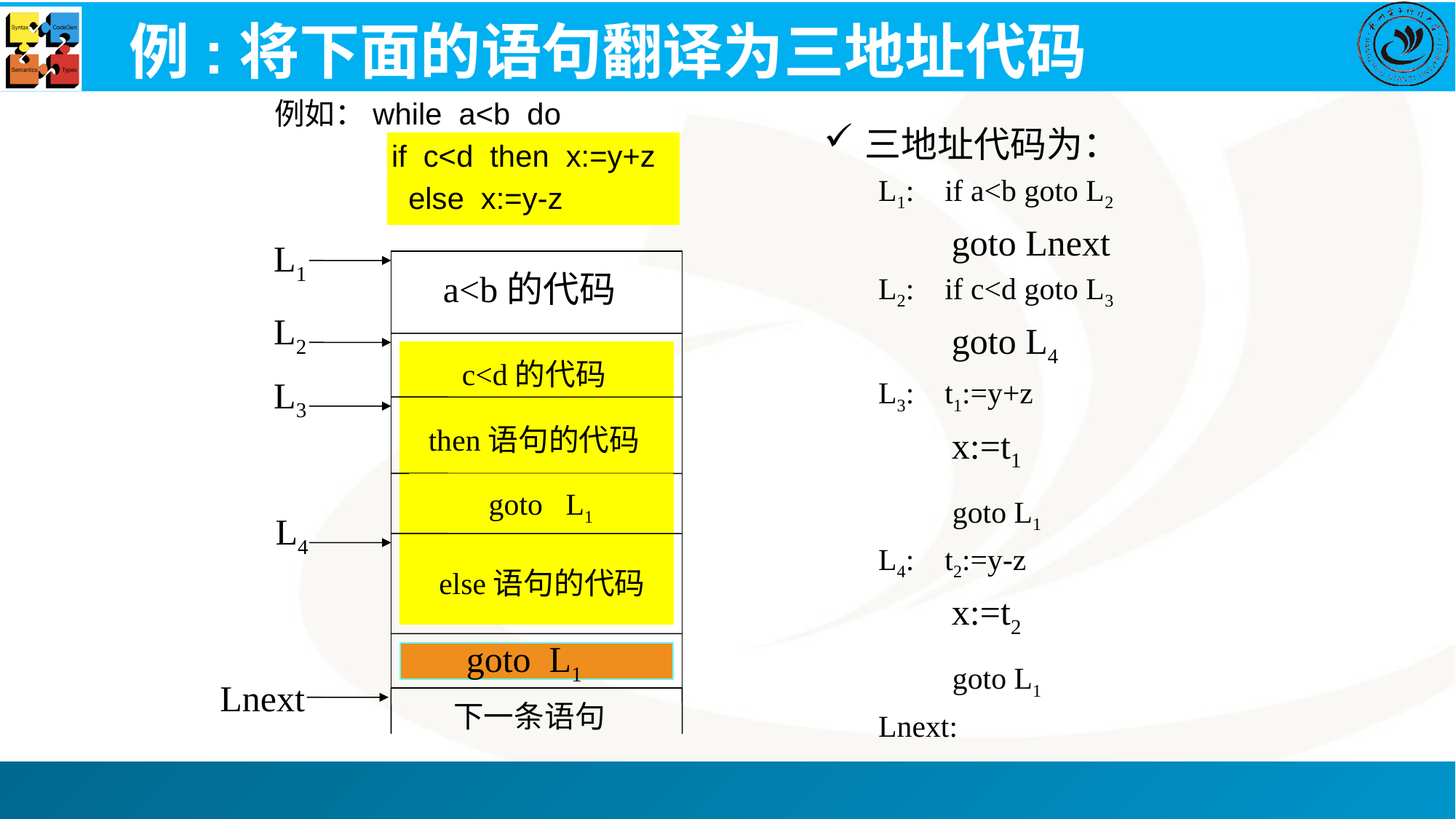

# 例:将下面的语句翻译为三地址代码
例如：while  a<b  do
              if  c<d  then  x:=y+z
                else  x:=y-z
三地址代码为：
L1:    if a<b goto L2
      goto Lnext
L2:    if c<d goto L3
      goto L4
L3:    t1:=y+z
      x:=t1
       goto L1
L4:    t2:=y-z
      x:=t2
       goto L1
Lnext:

L1

a<b的代码
L2

c<d的代码
L3

then语句的代码
循环体的代码

goto 下一条语句
         goto   L1
L4

else语句的代码

goto  L1

Lnext

下一条语句
82